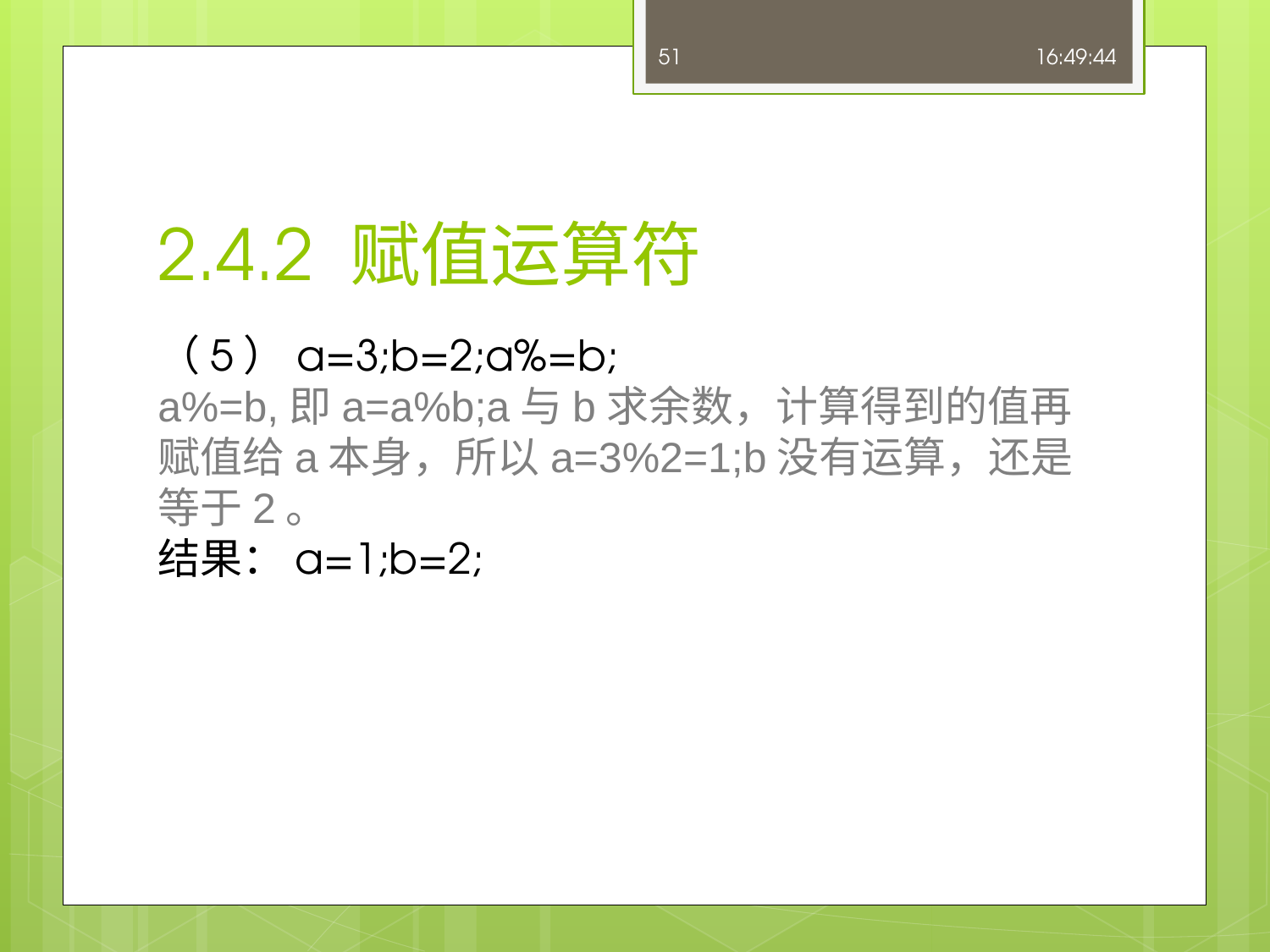

51
16:49:44
# 2.4.2 赋值运算符
（5）a=3;b=2;a%=b;
a%=b,即a=a%b;a与b求余数，计算得到的值再赋值给a本身，所以a=3%2=1;b没有运算，还是等于2。
结果：a=1;b=2;